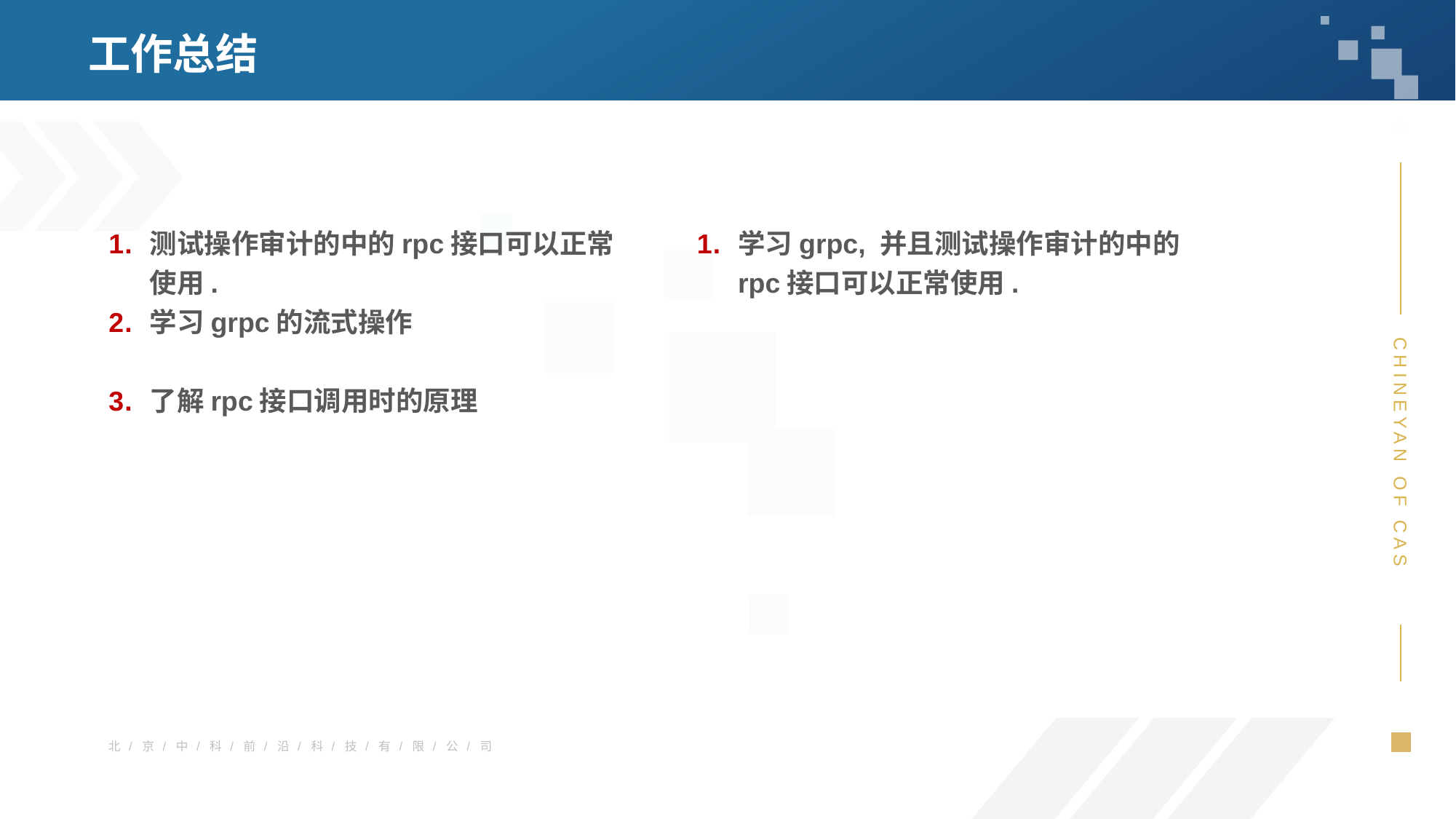

工作总结

学习grpc, 并且测试操作审计的中的rpc接口可以正常使用.
测试操作审计的中的rpc接口可以正常使用.
学习grpc的流式操作

了解rpc接口调用时的原理